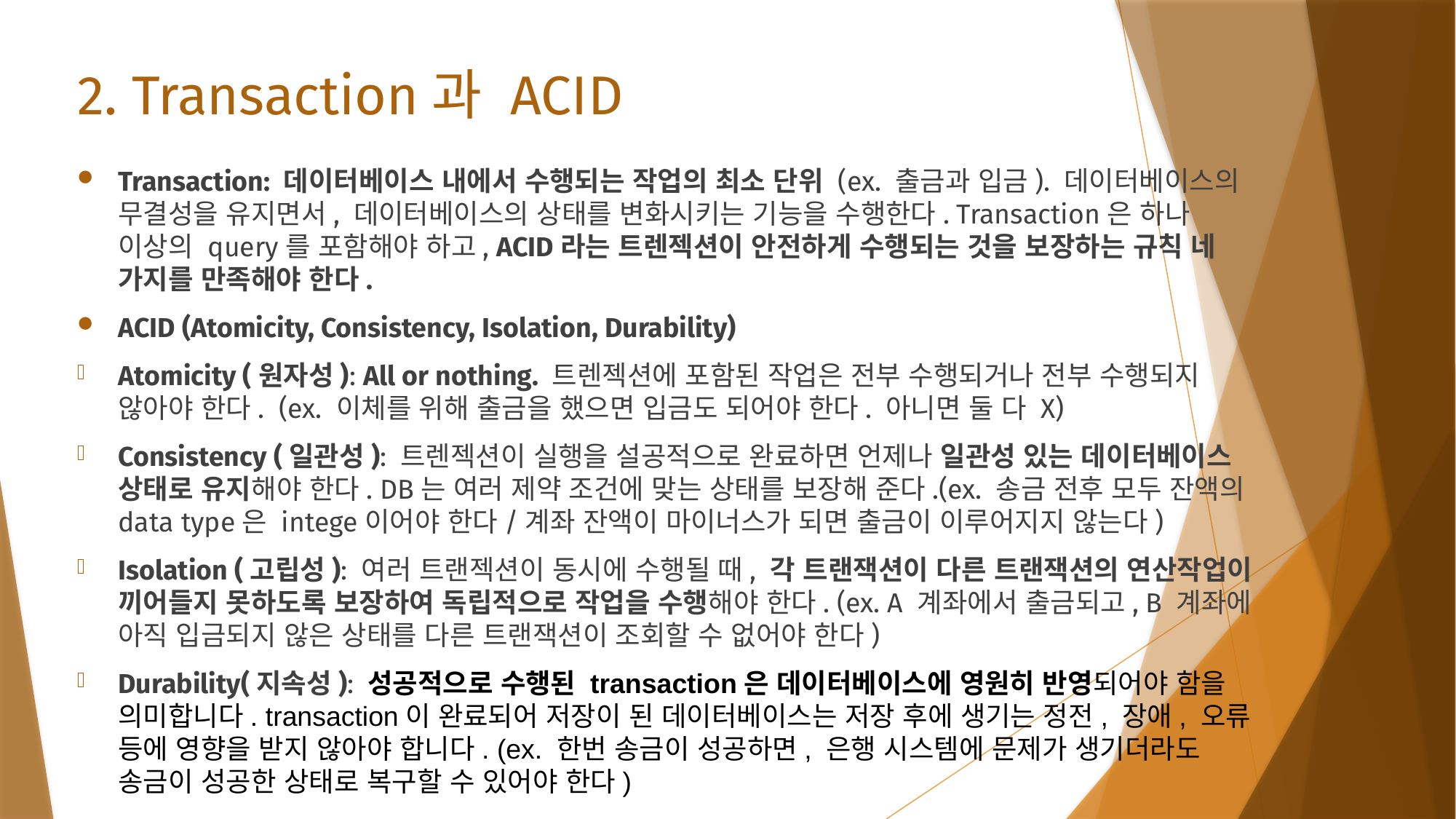

# 2. Transaction과 ACID
Transaction: 데이터베이스 내에서 수행되는 작업의 최소 단위 (ex. 출금과 입금). 데이터베이스의 무결성을 유지면서, 데이터베이스의 상태를 변화시키는 기능을 수행한다. Transaction은 하나 이상의 query를 포함해야 하고, ACID라는 트렌젝션이 안전하게 수행되는 것을 보장하는 규칙 네 가지를 만족해야 한다.
ACID (Atomicity, Consistency, Isolation, Durability)
Atomicity (원자성): All or nothing. 트렌젝션에 포함된 작업은 전부 수행되거나 전부 수행되지 않아야 한다.  (ex. 이체를 위해 출금을 했으면 입금도 되어야 한다. 아니면 둘 다 X)
Consistency (일관성): 트렌젝션이 실행을 설공적으로 완료하면 언제나 일관성 있는 데이터베이스 상태로 유지해야 한다. DB는 여러 제약 조건에 맞는 상태를 보장해 준다.(ex. 송금 전후 모두 잔액의 data type은 intege이어야 한다/계좌 잔액이 마이너스가 되면 출금이 이루어지지 않는다)
Isolation (고립성): 여러 트랜젝션이 동시에 수행될 때, 각 트랜잭션이 다른 트랜잭션의 연산작업이 끼어들지 못하도록 보장하여 독립적으로 작업을 수행해야 한다. (ex. A 계좌에서 출금되고, B 계좌에 아직 입금되지 않은 상태를 다른 트랜잭션이 조회할 수 없어야 한다)
Durability(지속성): 성공적으로 수행된 transaction은 데이터베이스에 영원히 반영되어야 함을 의미합니다. transaction이 완료되어 저장이 된 데이터베이스는 저장 후에 생기는 정전, 장애, 오류 등에 영향을 받지 않아야 합니다. (ex. 한번 송금이 성공하면, 은행 시스템에 문제가 생기더라도 송금이 성공한 상태로 복구할 수 있어야 한다)